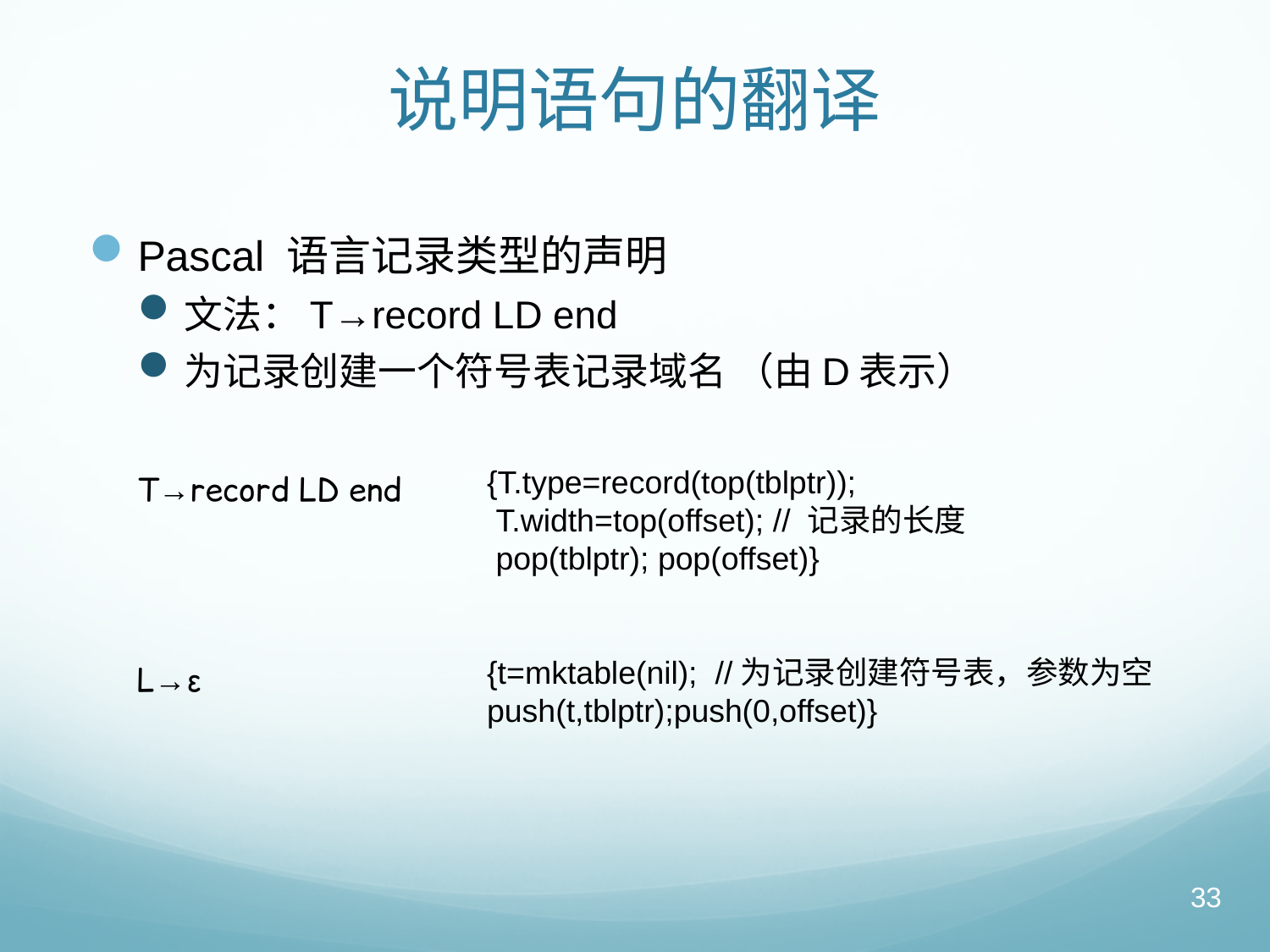

# 说明语句的翻译
Pascal 语言记录类型的声明
文法：T→record LD end
为记录创建一个符号表记录域名 （由D表示）

{T.type=record(top(tblptr));
 T.width=top(offset); // 记录的长度
 pop(tblptr); pop(offset)}

{t=mktable(nil);  //为记录创建符号表，参数为空
push(t,tblptr);push(0,offset)}
T→record LD end

L→ε
33